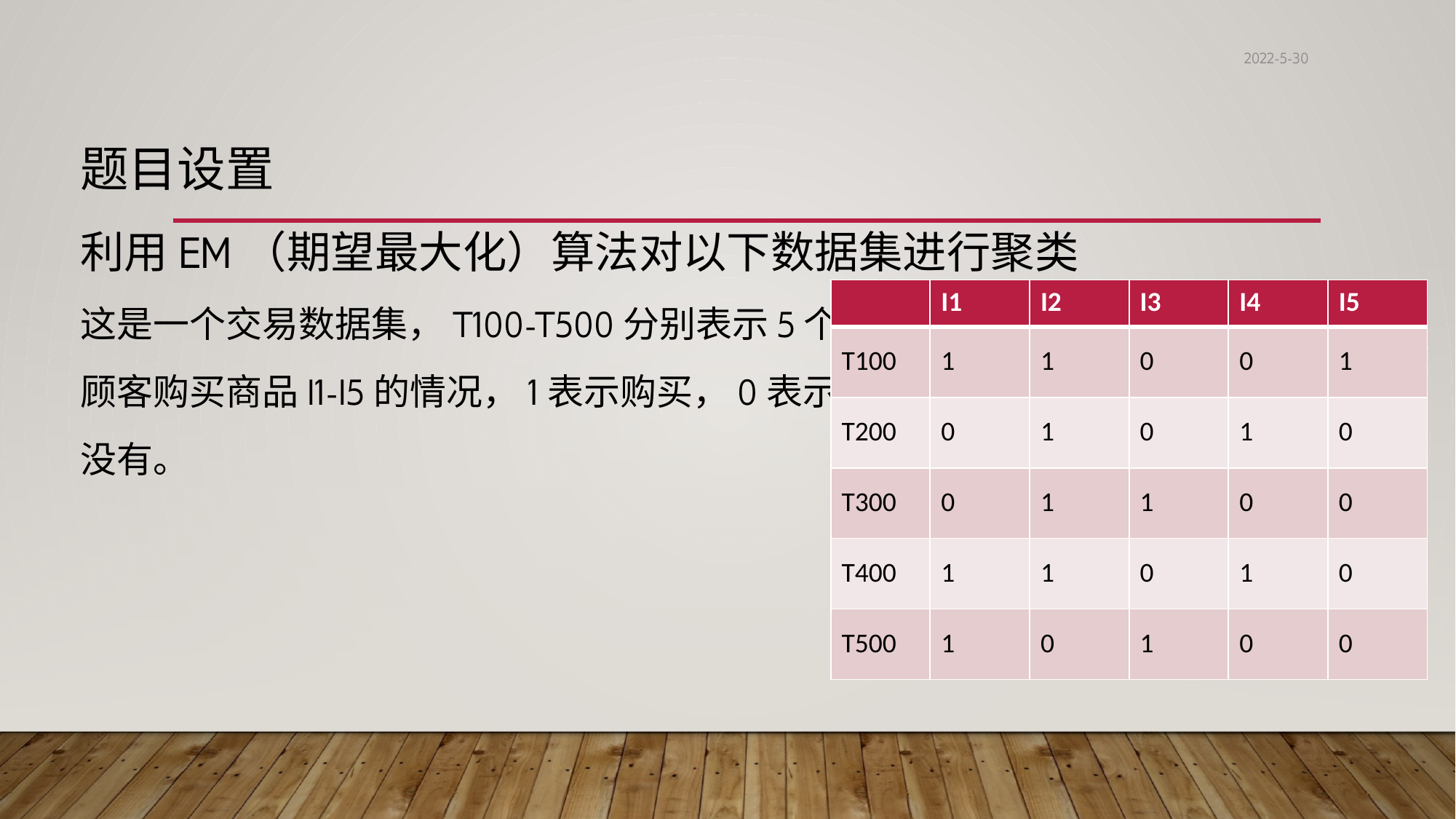

2022-5-30
# 题目设置
利用EM（期望最大化）算法对以下数据集进行聚类
这是一个交易数据集，T100-T500分别表示5个
顾客购买商品I1-I5的情况，1表示购买，0表示
没有。

|  | I1 | I2 | I3 | I4 | I5 |
| --- | --- | --- | --- | --- | --- |
| T100 | 1 | 1 | 0 | 0 | 1 |
| T200 | 0 | 1 | 0 | 1 | 0 |
| T300 | 0 | 1 | 1 | 0 | 0 |
| T400 | 1 | 1 | 0 | 1 | 0 |
| T500 | 1 | 0 | 1 | 0 | 0 |